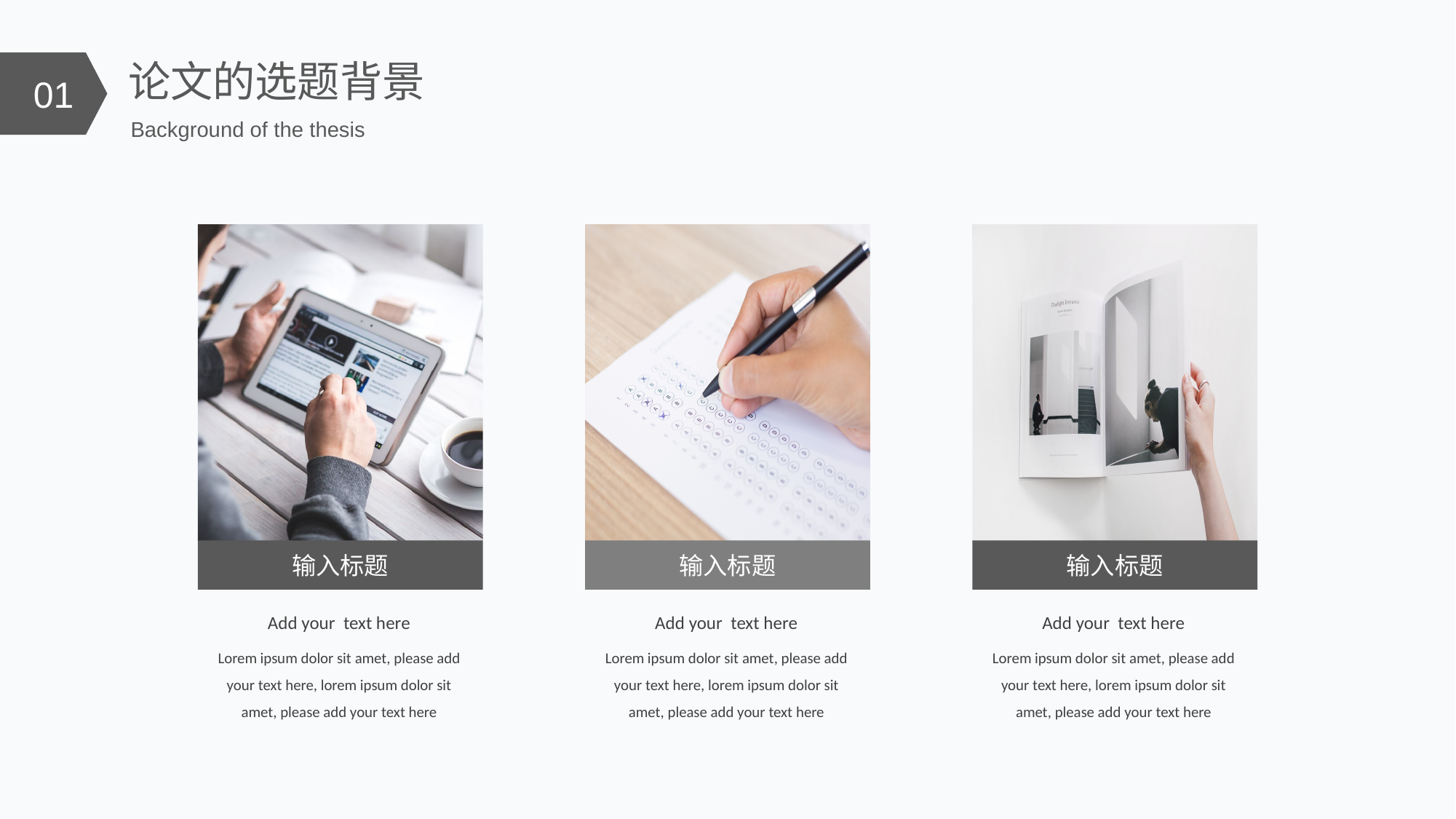

论文的选题背景
01
Background of the thesis

输入标题
输入标题
输入标题
Add your  text here
Add your  text here
Add your  text here
Lorem ipsum dolor sit amet, please add your text here, lorem ipsum dolor sit amet, please add your text here
Lorem ipsum dolor sit amet, please add your text here, lorem ipsum dolor sit amet, please add your text here
Lorem ipsum dolor sit amet, please add your text here, lorem ipsum dolor sit amet, please add your text here